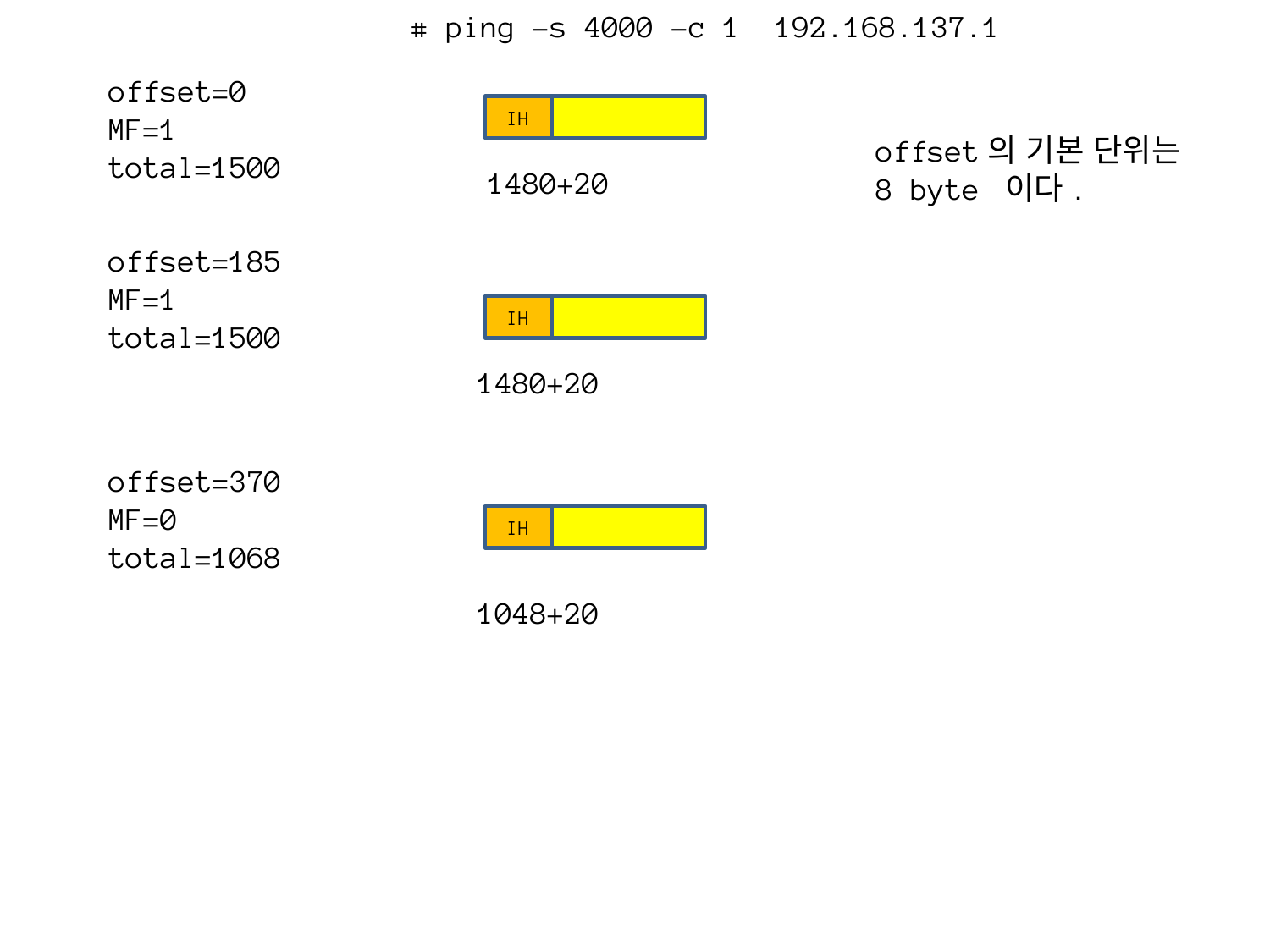

# ping -s 4000 -c 1  192.168.137.1

offset=0
MF=1
total=1500

offset의 기본 단위는
8 byte 이다.
IH

1480+20

offset=185
MF=1
total=1500
IH

1480+20

offset=370
MF=0
total=1068
IH

1048+20